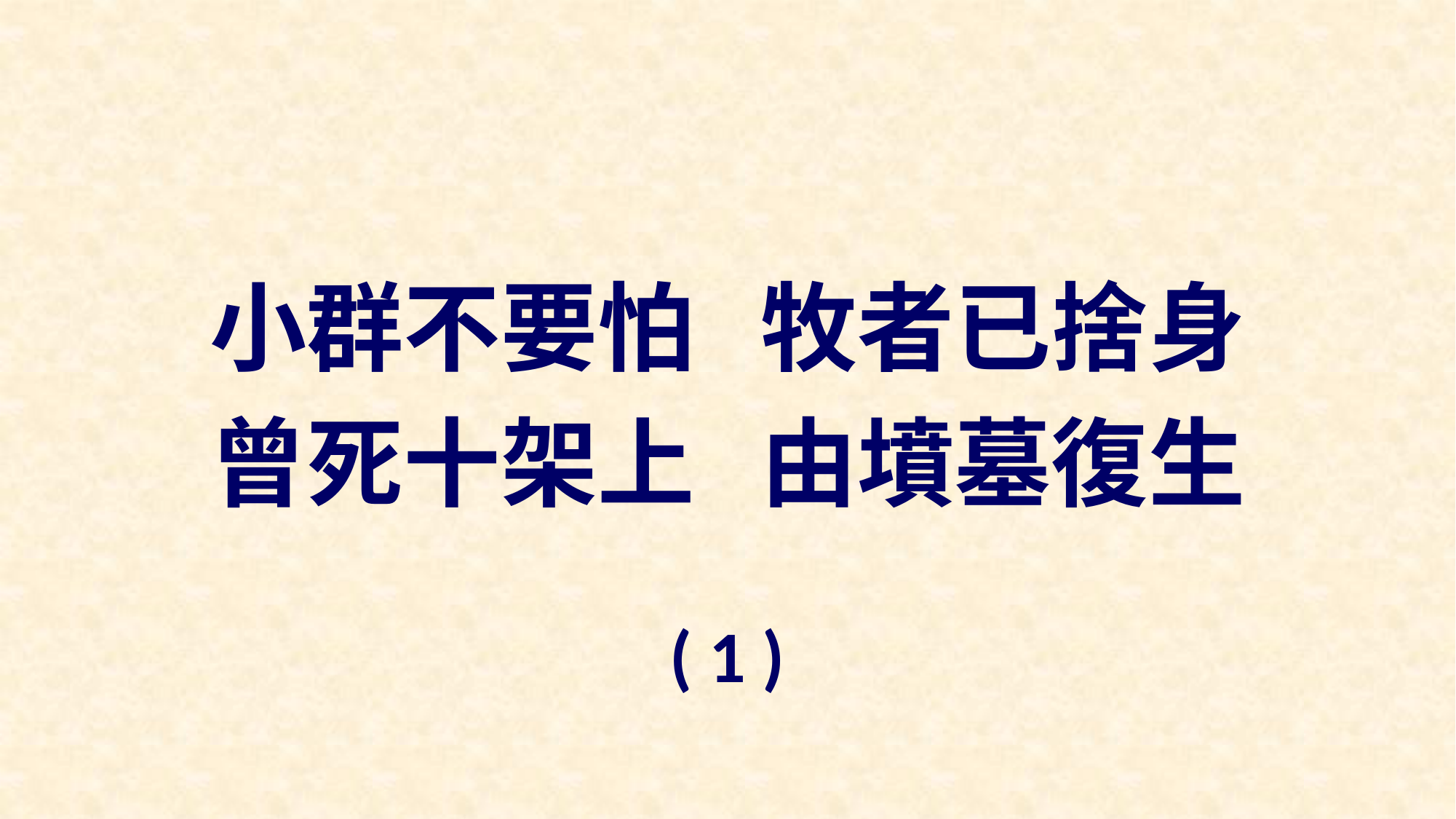

小群不要怕   牧者已捨身
曾死十架上   由墳墓復生
( 1 )